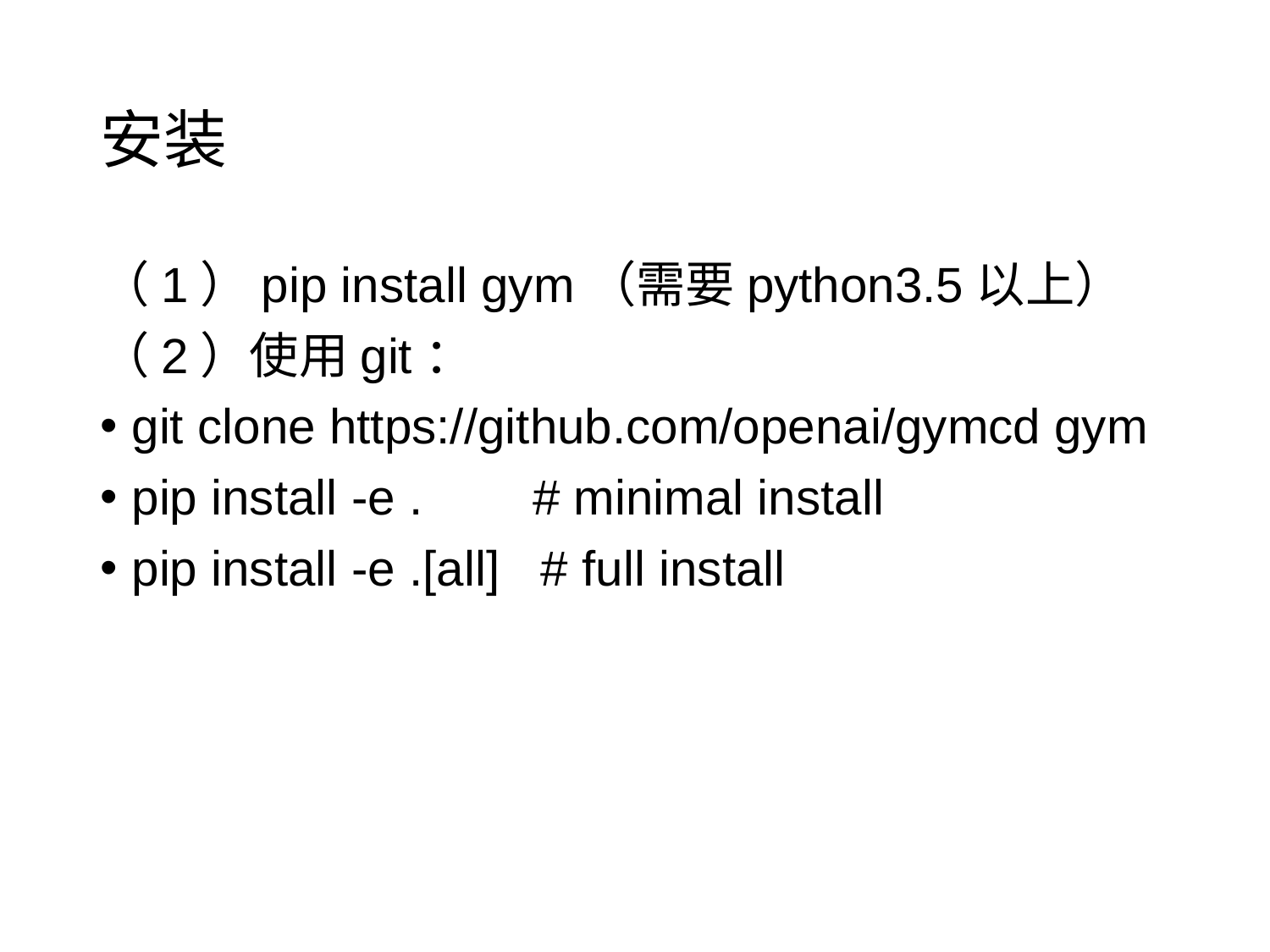

# 安装
（1）pip install gym（需要python3.5以上）
（2）使用git：
git clone https://github.com/openai/gymcd gym
pip install -e .        # minimal install
pip install -e .[all]   # full install